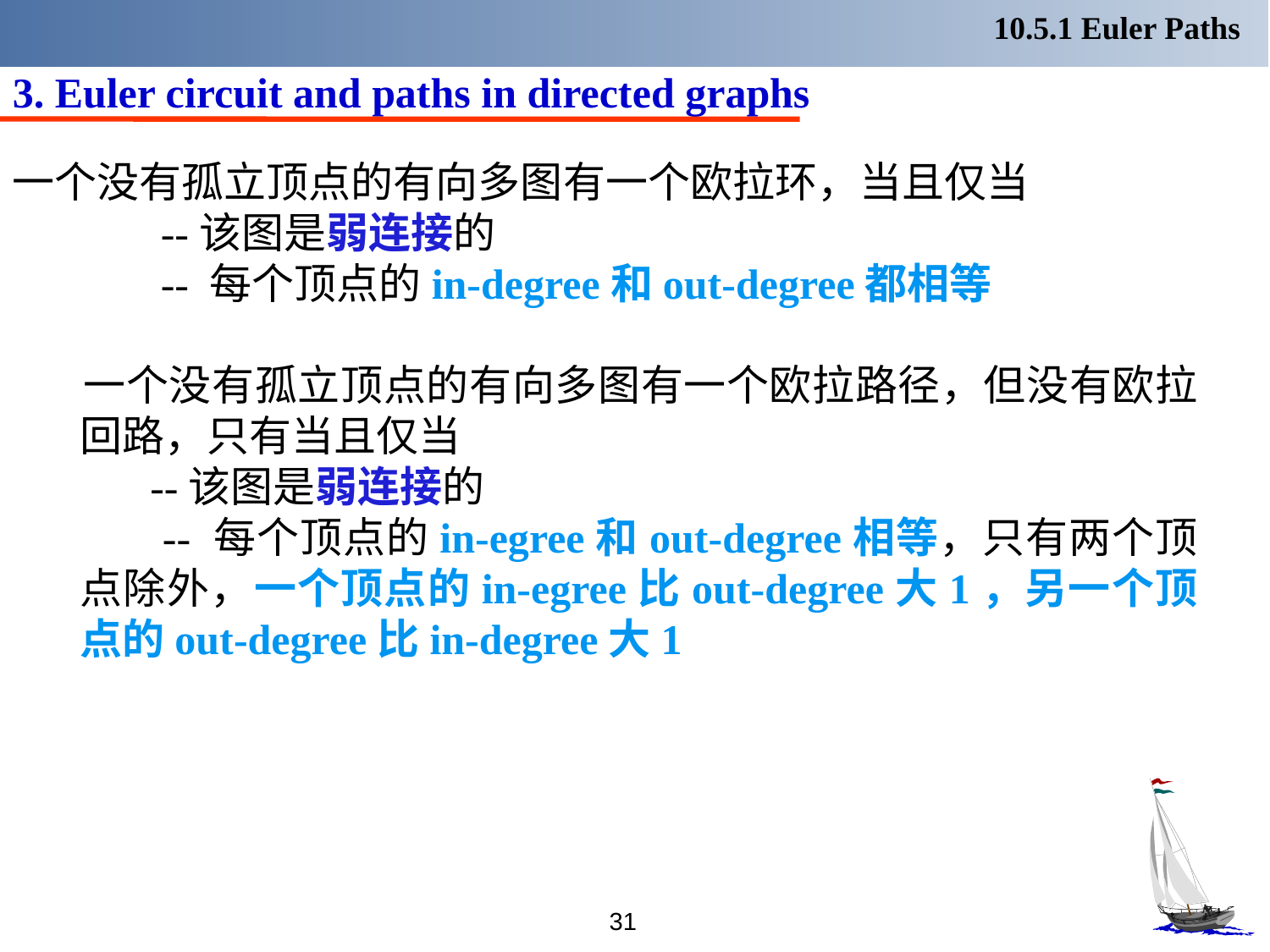

10.5.1 Euler Paths
3. Euler circuit and paths in directed graphs

一个没有孤立顶点的有向多图有一个欧拉环，当且仅当
              --该图是弱连接的
              -- 每个顶点的in-degree和out-degree都相等

      一个没有孤立顶点的有向多图有一个欧拉路径，但没有欧拉回路，只有当且仅当
             --该图是弱连接的
             -- 每个顶点的in-egree和out-degree相等，只有两个顶点除外，一个顶点的in-egree比out-degree大1，另一个顶点的out-degree比in-degree大1
31